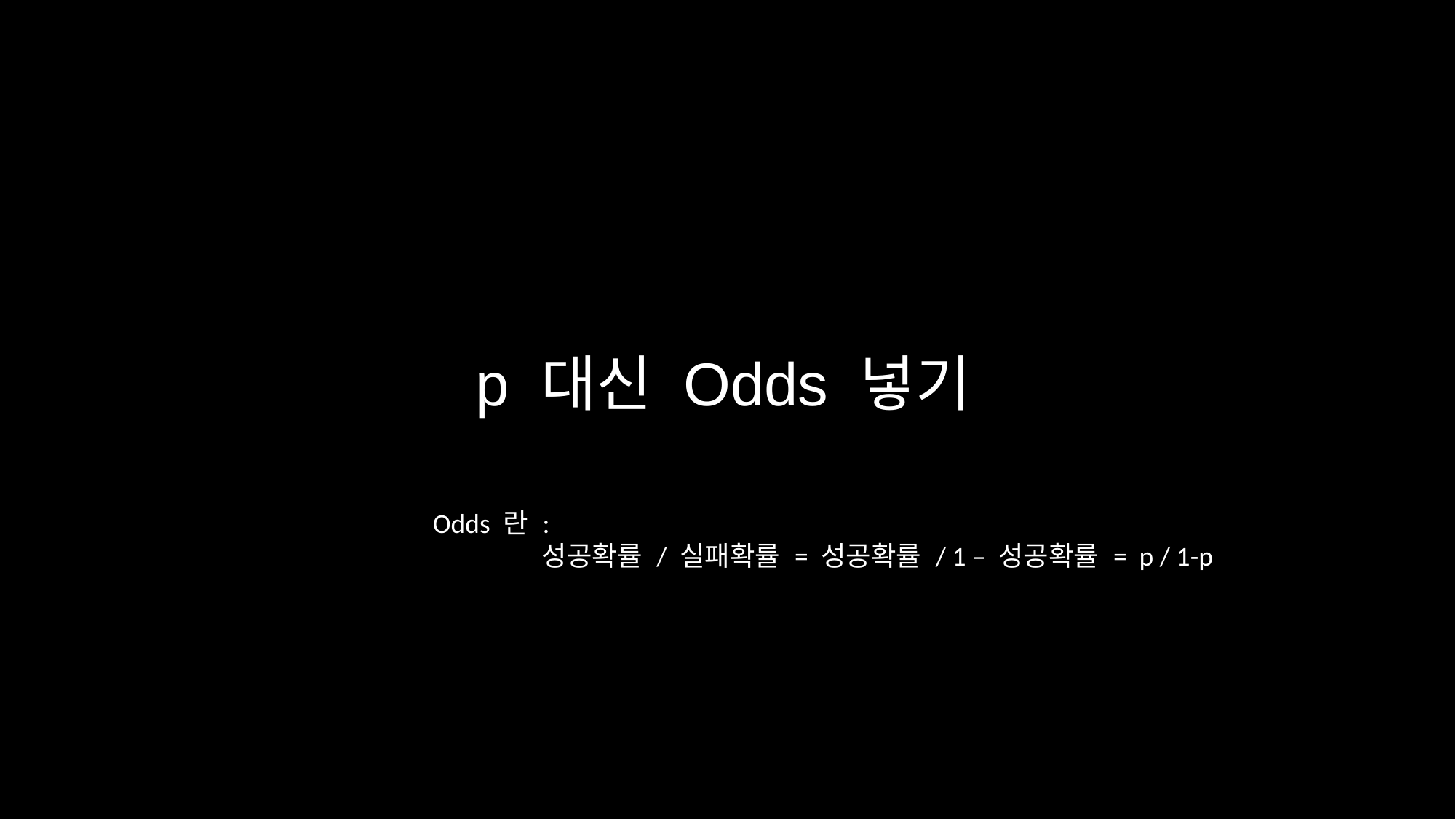

p 대신 Odds 넣기
Odds 란 :
	성공확률 / 실패확률 = 성공확률 / 1 – 성공확률 =  p / 1-p